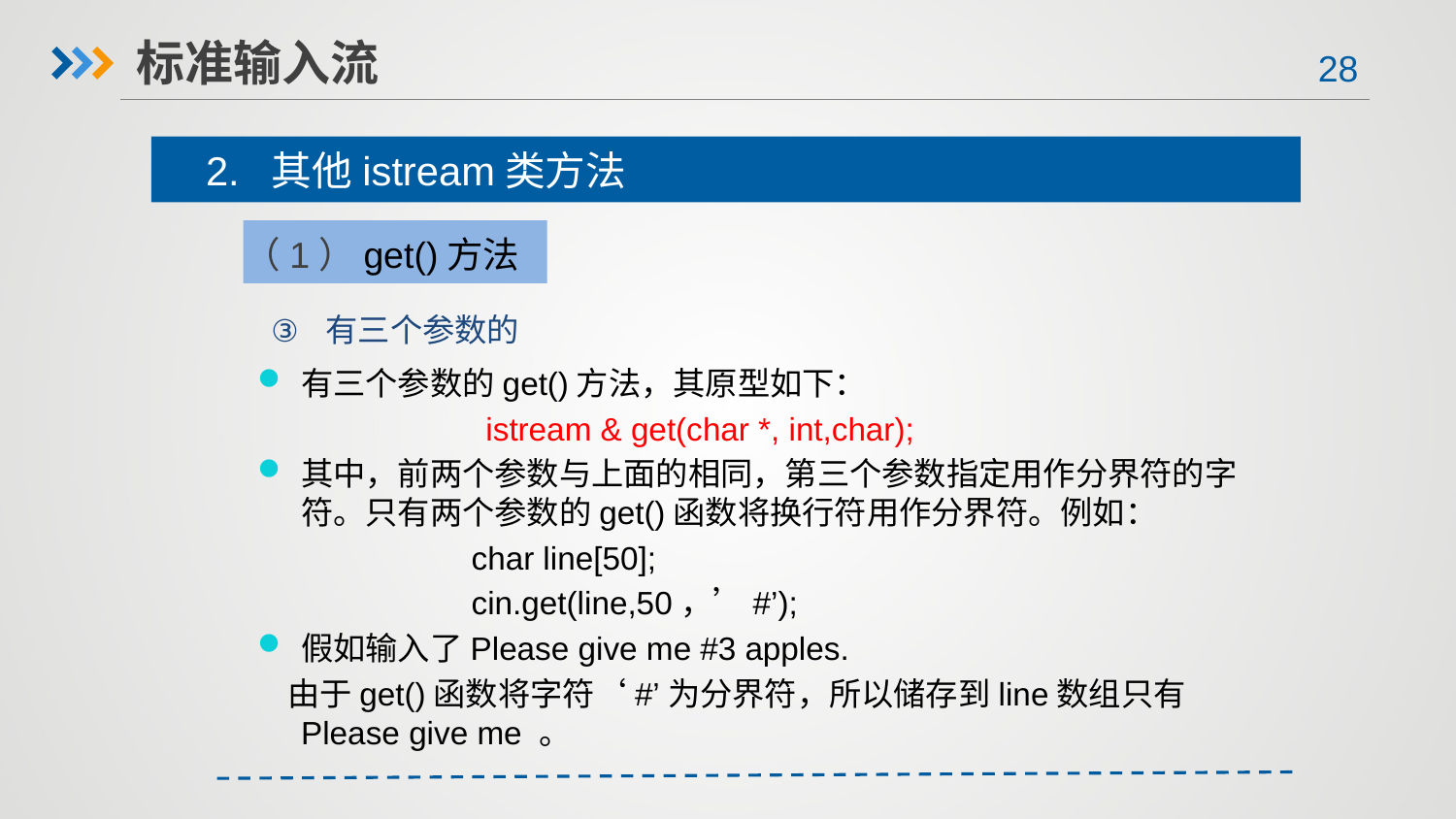

标准输入流

2.  其他istream类方法

（1）get()方法
有三个参数的
有三个参数的get()方法，其原型如下：
istream & get(char *, int,char);
其中，前两个参数与上面的相同，第三个参数指定用作分界符的字符。只有两个参数的get()函数将换行符用作分界符。例如：
char line[50];
cin.get(line,50，’#’);
假如输入了Please give me #3 apples.
   由于get()函数将字符‘#’为分界符，所以储存到line数组只有Please give me 。